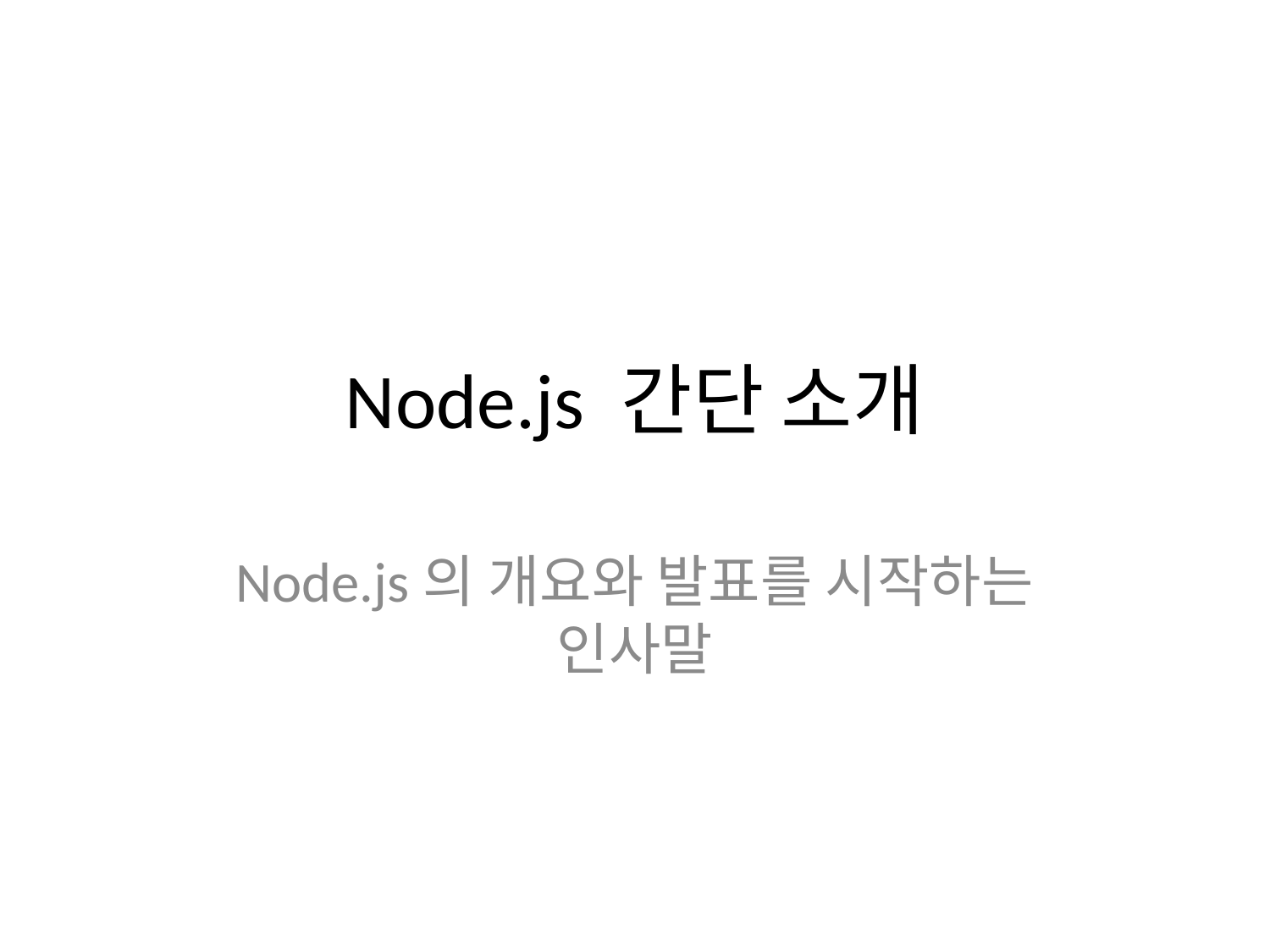

# Node.js 간단 소개
Node.js의 개요와 발표를 시작하는 인사말